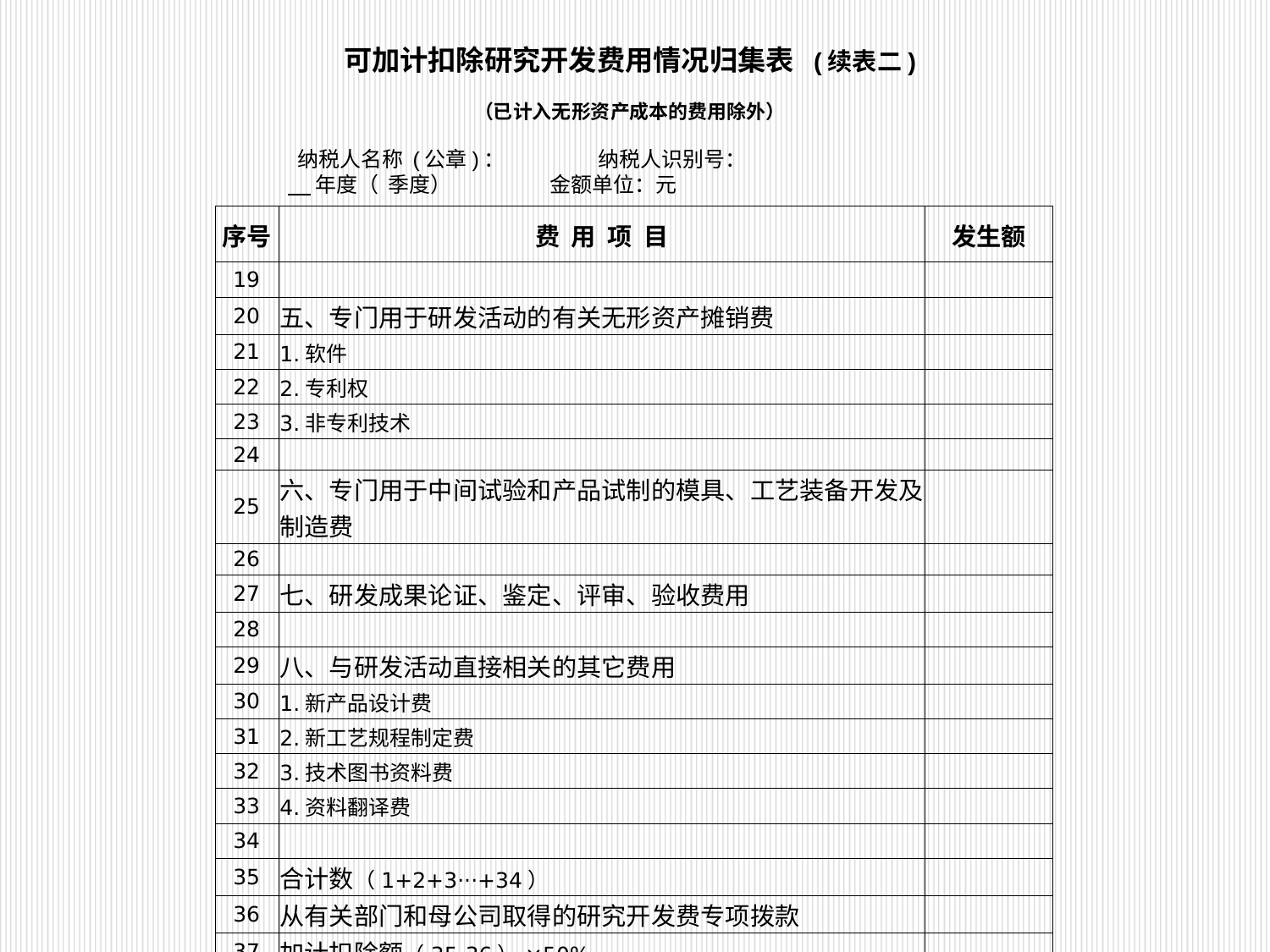

可加计扣除研究开发费用情况归集表  (续表二)

（已计入无形资产成本的费用除外）

 纳税人名称 (公章)：                    纳税人识别号：
     年度（  季度）                     金额单位：元
| 序号 | 费 用 项 目 | 发生额 |
| --- | --- | --- |
| 19 |  |  |
| 20 | 五、专门用于研发活动的有关无形资产摊销费 |  |
| 21 | 1.软件 |  |
| 22 | 2.专利权 |  |
| 23 | 3.非专利技术 |  |
| 24 |  |  |
| 25 | 六、专门用于中间试验和产品试制的模具、工艺装备开发及制造费 |  |
| 26 |  |  |
| 27 | 七、研发成果论证、鉴定、评审、验收费用 |  |
| 28 |  |  |
| 29 | 八、与研发活动直接相关的其它费用 |  |
| 30 | 1.新产品设计费 |  |
| 31 | 2.新工艺规程制定费 |  |
| 32 | 3.技术图书资料费 |  |
| 33 | 4.资料翻译费 |  |
| 34 |  |  |
| 35 | 合计数（1+2+3···+34） |  |
| 36 | 从有关部门和母公司取得的研究开发费专项拨款 |  |
| 37 | 加计扣除额（35-36）×50% |  |